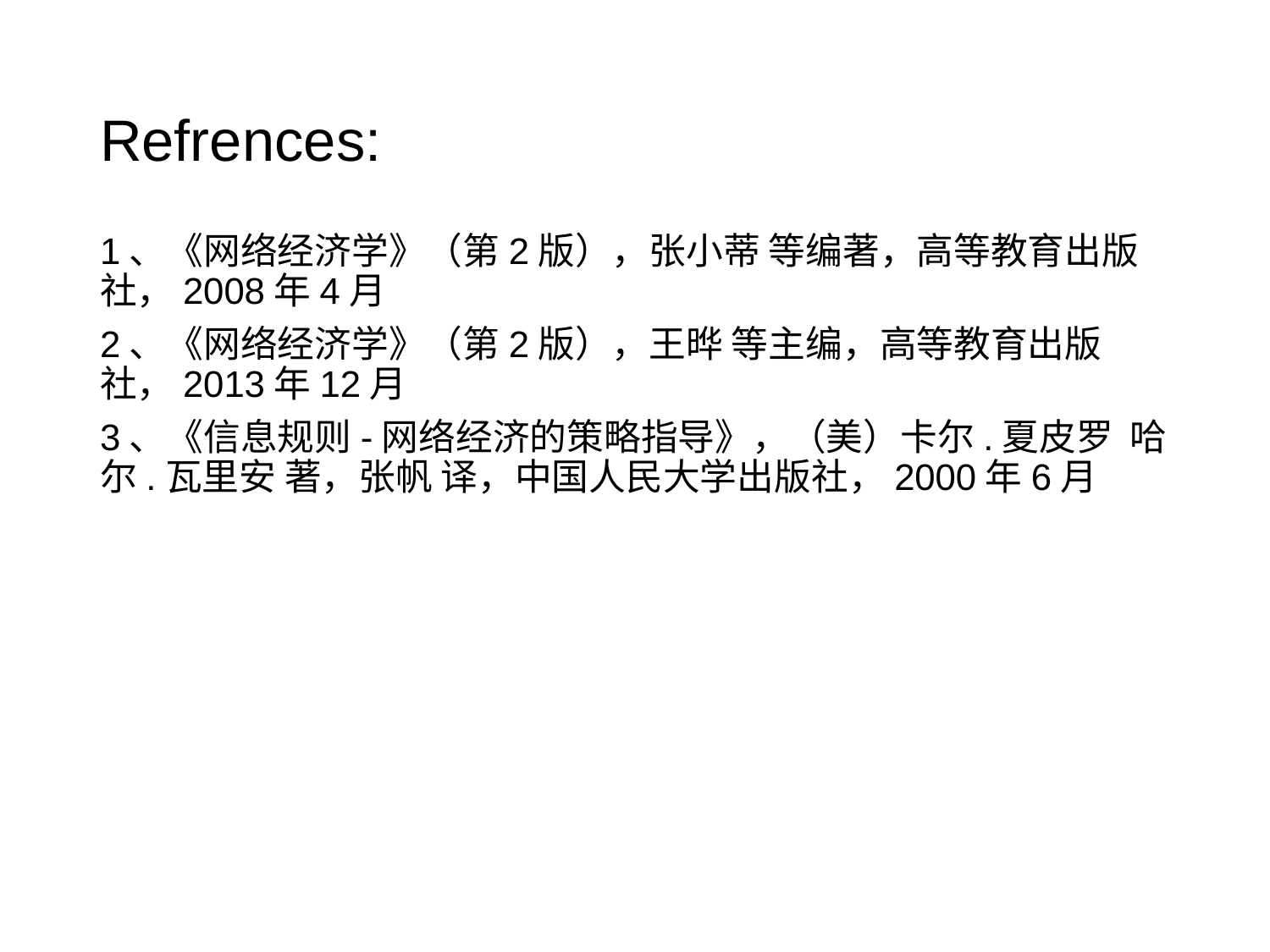

# Refrences:
1、《网络经济学》（第2版），张小蒂 等编著，高等教育出版社，2008年4月
2、《网络经济学》（第2版），王晔 等主编，高等教育出版社，2013年12月
3、《信息规则-网络经济的策略指导》，（美）卡尔.夏皮罗  哈尔.瓦里安 著，张帆 译，中国人民大学出版社，2000年6月